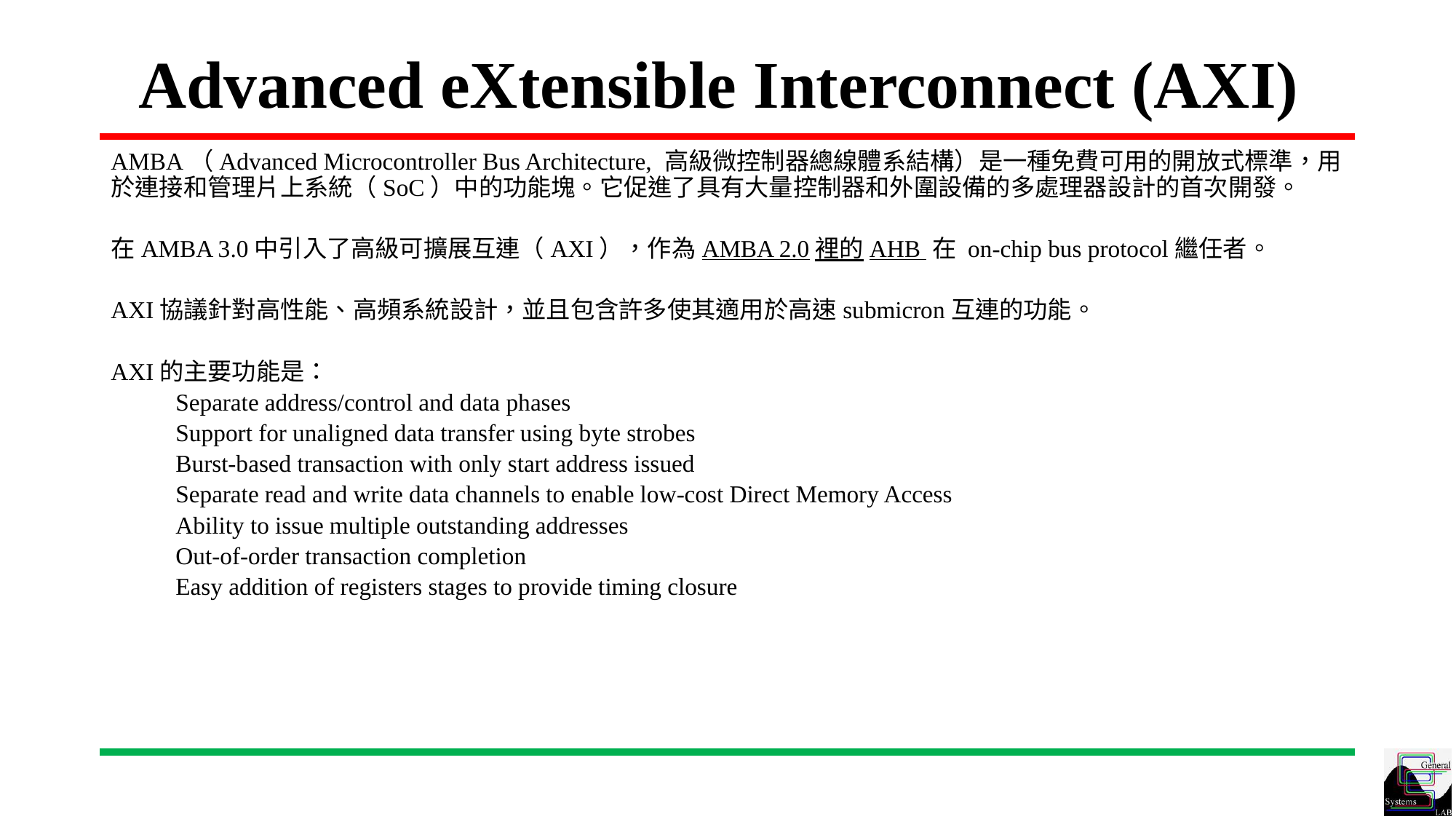

# Advanced eXtensible Interconnect (AXI)
AMBA（Advanced Microcontroller Bus Architecture, 高級微控制器總線體系結構）是一種免費可用的開放式標準，用於連接和管理片上系統（SoC）中的功能塊。它促進了具有大量控制器和外圍設備的多處理器設計的首次開發。

在AMBA 3.0中引入了高級可擴展互連（AXI），作為AMBA 2.0裡的AHB 在 on-chip bus protocol繼任者。

AXI協議針對高性能、高頻系統設計，並且包含許多使其適用於高速submicron互連的功能。

AXI的主要功能是：
Separate address/control and data phases
Support for unaligned data transfer using byte strobes
Burst-based transaction with only start address issued
Separate read and write data channels to enable low-cost Direct Memory Access
Ability to issue multiple outstanding addresses
Out-of-order transaction completion
Easy addition of registers stages to provide timing closure